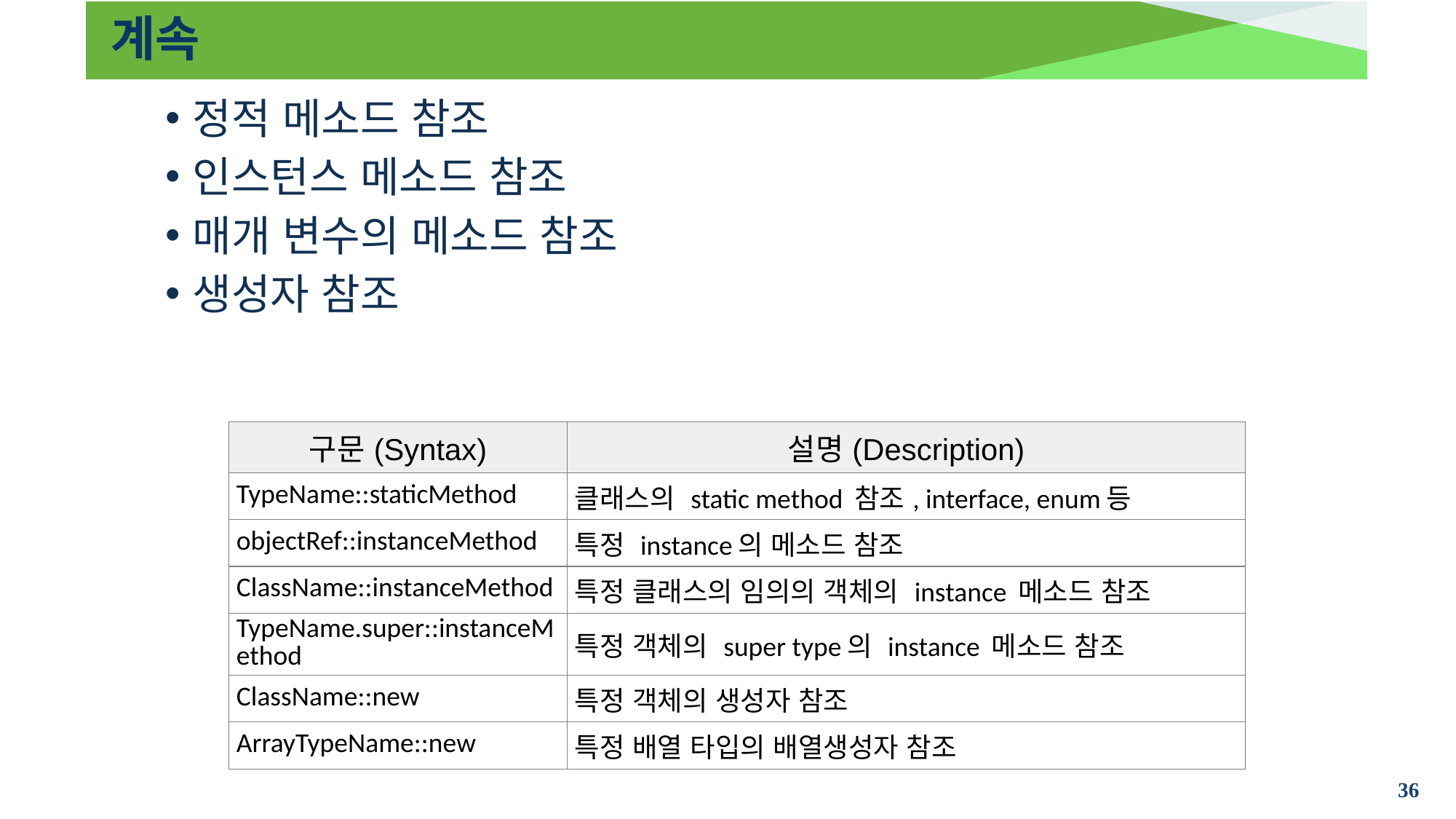

# 계속
정적 메소드 참조
인스턴스 메소드 참조
매개 변수의 메소드 참조
생성자 참조
| 구문(Syntax) | 설명(Description) |
| --- | --- |
| TypeName::staticMethod | 클래스의 static method 참조, interface, enum등 |
| objectRef::instanceMethod | 특정 instance의 메소드 참조 |
| ClassName::instanceMethod | 특정 클래스의 임의의 객체의 instance 메소드 참조 |
| TypeName.super::instanceMethod | 특정 객체의 super type의 instance 메소드 참조 |
| ClassName::new | 특정 객체의 생성자 참조 |
| ArrayTypeName::new | 특정 배열 타입의 배열생성자 참조 |
36